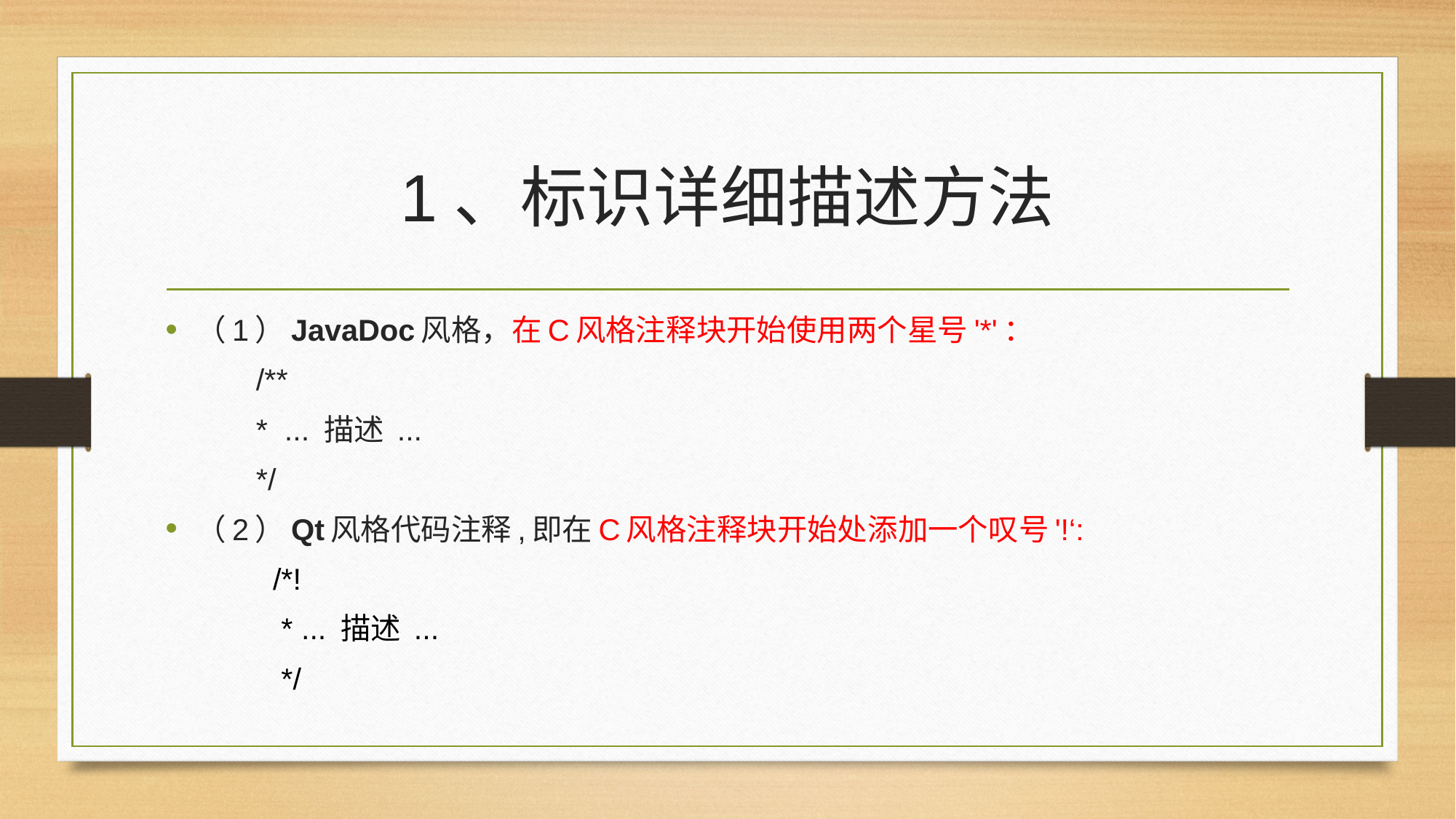

# 1、标识详细描述方法
（1）JavaDoc风格，在C风格注释块开始使用两个星号'*'：
		/**
		*  ... 描述 ...
		*/
（2）Qt风格代码注释,即在C风格注释块开始处添加一个叹号'!‘:
	  /*!
	   * ... 描述 ...
	   */